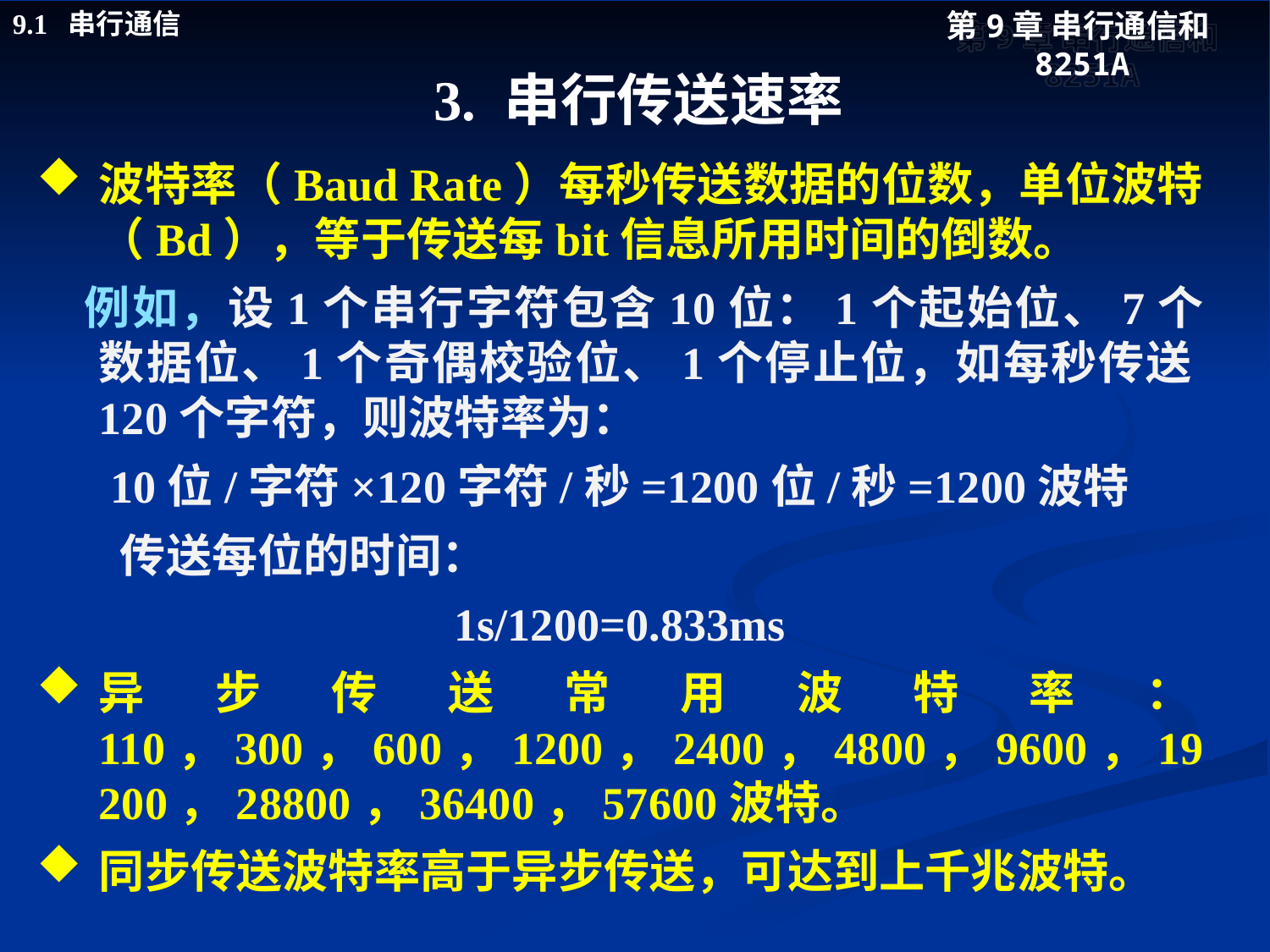

# 3. 串行传送速率
波特率（Baud Rate）每秒传送数据的位数，单位波特（Bd），等于传送每bit信息所用时间的倒数。
　例如，设1个串行字符包含10位：1个起始位、7个数据位、1个奇偶校验位、1个停止位，如每秒传送120个字符，则波特率为：
10位/字符×120字符/秒=1200位/秒=1200波特
       传送每位的时间：
1s/1200=0.833ms
异步传送常用波特率：110，300，600，1200，2400，4800，9600，19200，28800，36400，57600波特。
同步传送波特率高于异步传送，可达到上千兆波特。